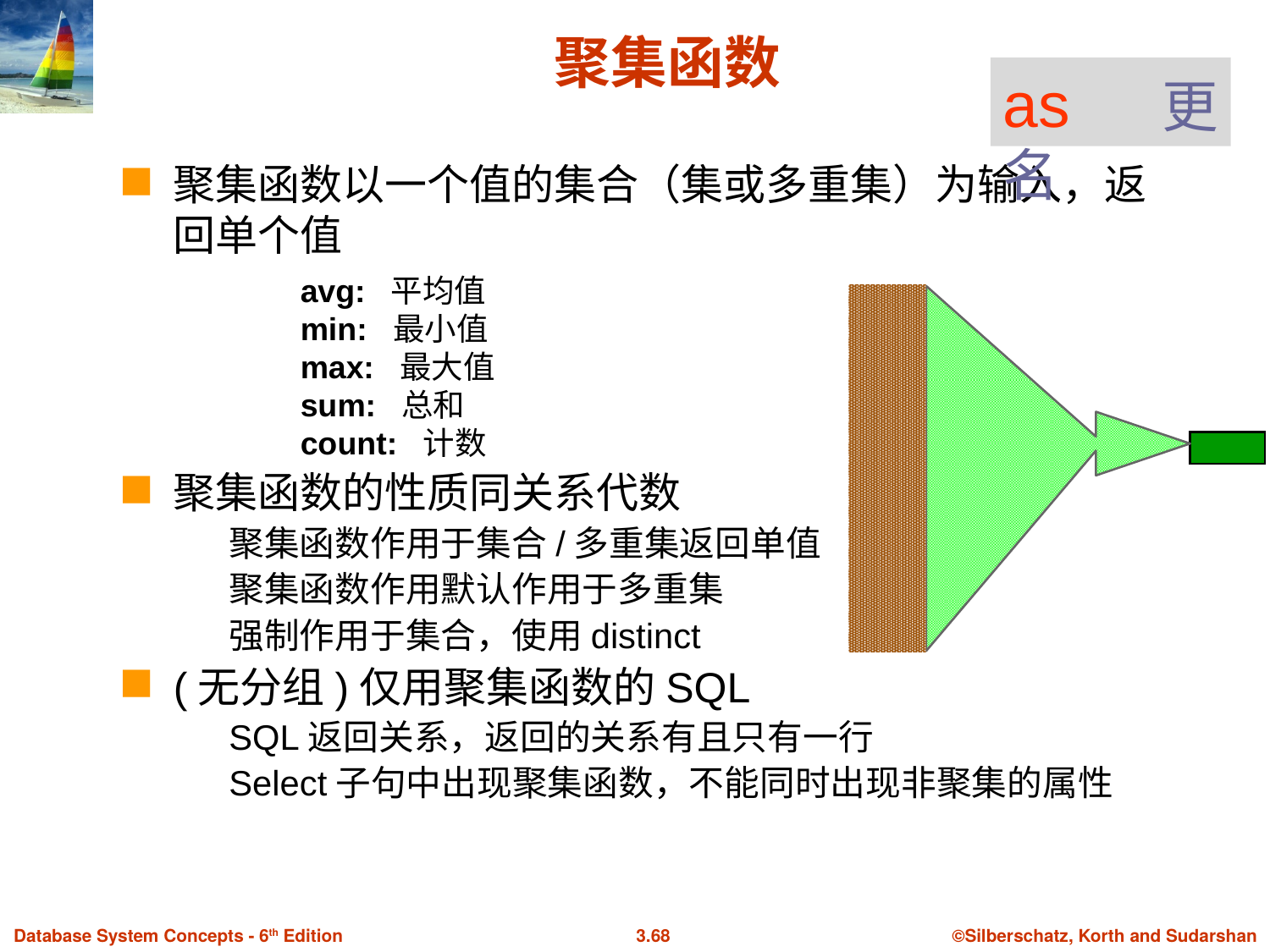

# 聚集函数
as  更名
聚集函数以一个值的集合（集或多重集）为输入，返回单个值
		avg:  平均值
	min:  最小值
	max:  最大值
	sum:  总和
	count:  计数
聚集函数的性质同关系代数
聚集函数作用于集合/多重集返回单值
聚集函数作用默认作用于多重集
强制作用于集合，使用distinct
(无分组)仅用聚集函数的SQL
SQL返回关系，返回的关系有且只有一行
Select子句中出现聚集函数，不能同时出现非聚集的属性